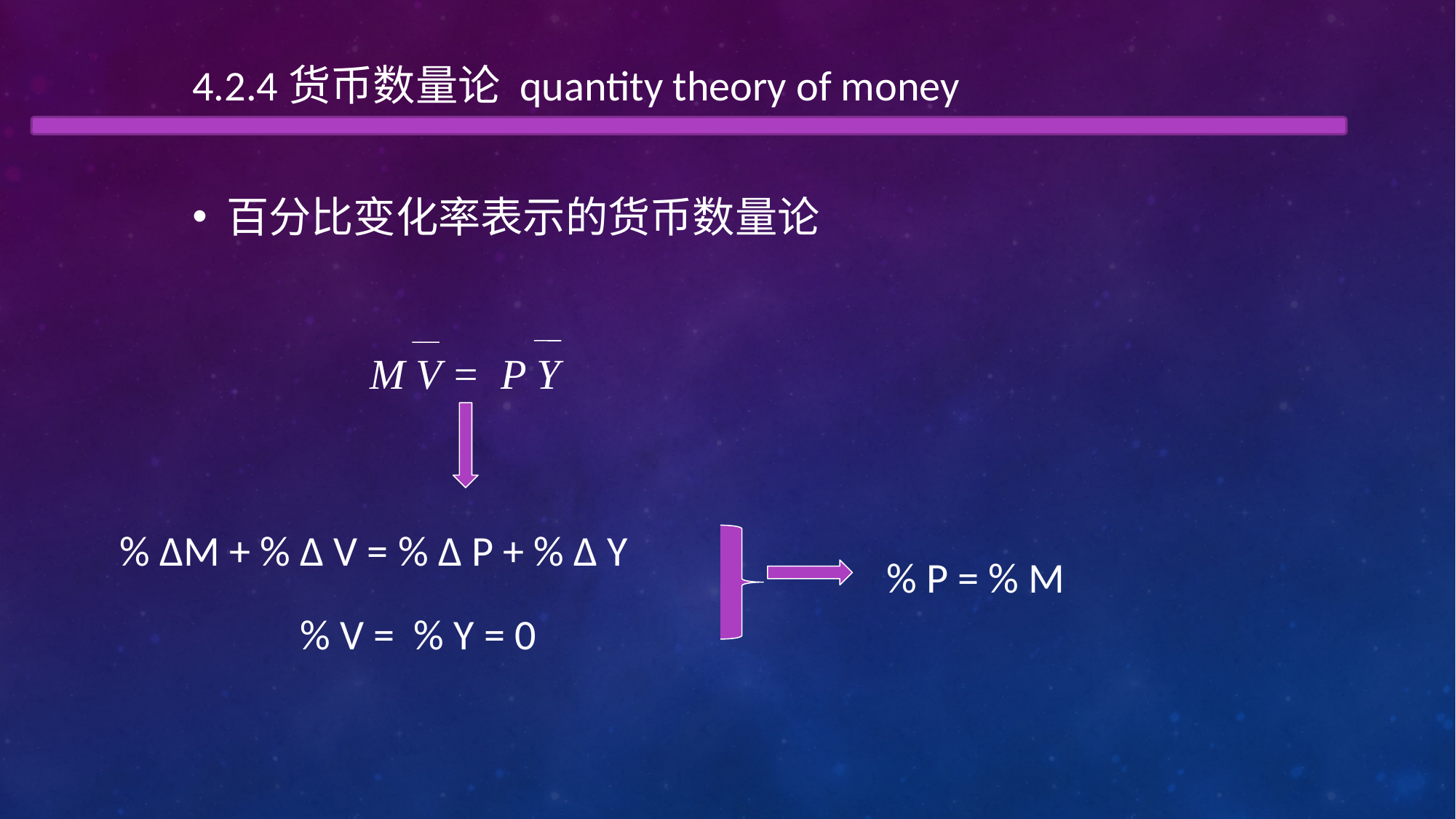

4.2.4货币数量论 quantity theory of money

百分比变化率表示的货币数量论

M V =  P Y

% ∆M + % ∆ V = % ∆ P + % ∆ Y

% P = % M

 % V =  % Y = 0